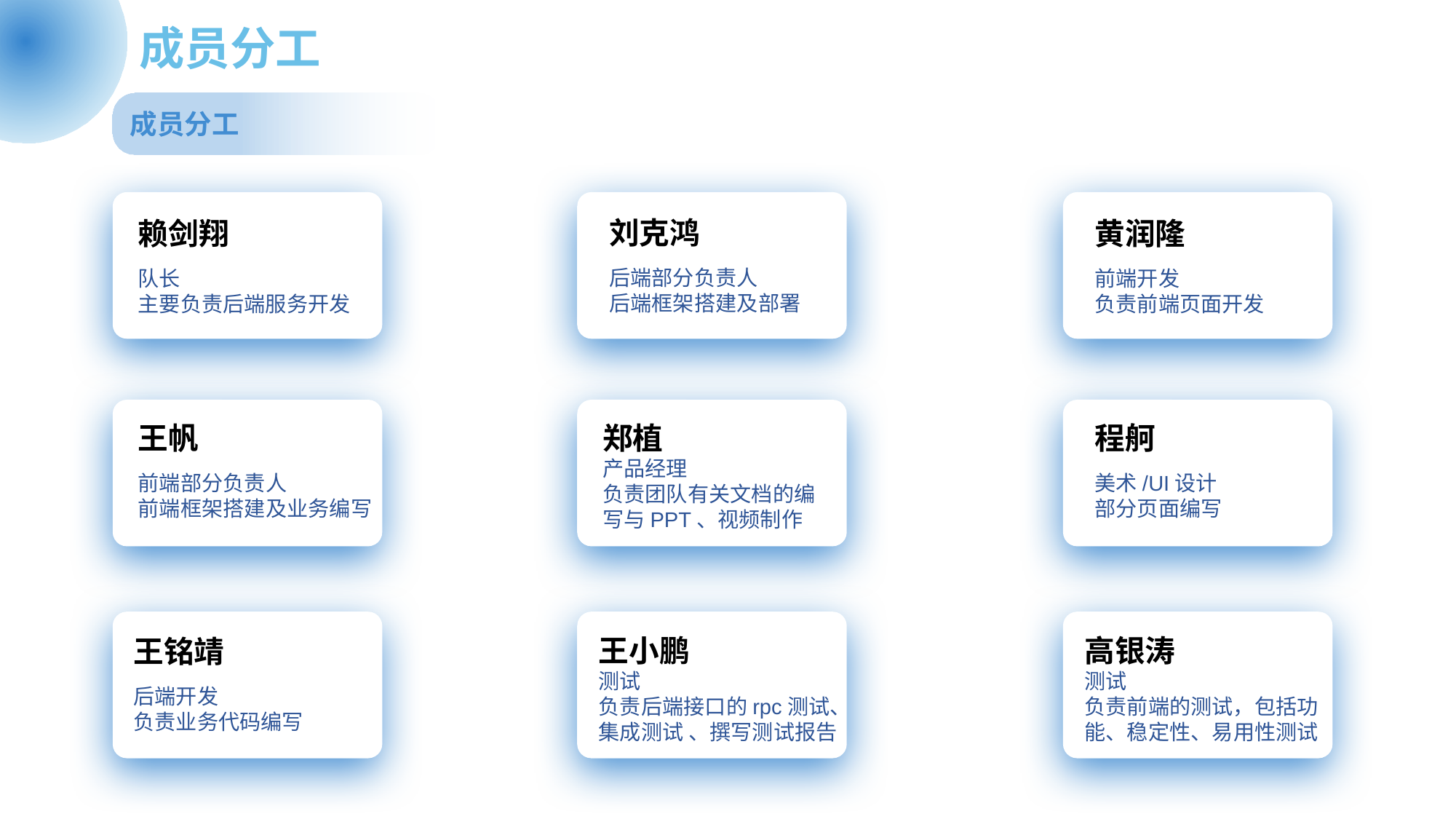

成员分工
成员分工

刘克鸿

后端部分负责人
后端框架搭建及部署
赖剑翔

队长
主要负责后端服务开发
黄润隆

前端开发
负责前端页面开发

王帆

前端部分负责人
前端框架搭建及业务编写
郑植
产品经理
负责团队有关文档的编写与PPT、视频制作
程舸

美术/UI设计
部分页面编写

王小鹏
测试
负责后端接口的rpc测试、集成测试 、撰写测试报告
高银涛
测试
负责前端的测试，包括功能、稳定性、易用性测试
王铭靖

后端开发
负责业务代码编写